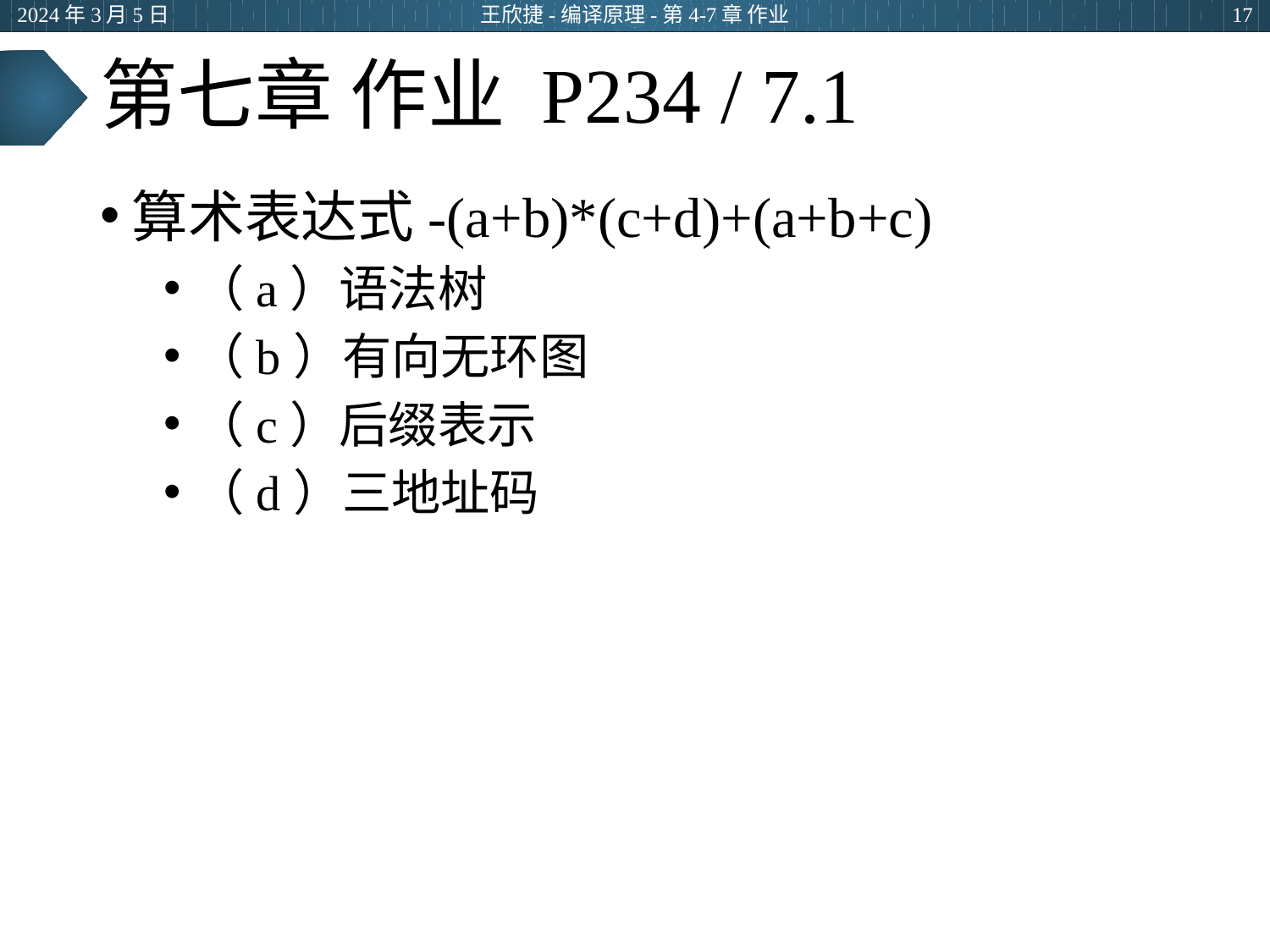

2024年3月5日
王欣捷-编译原理-第4-7章 作业
17
# 第七章 作业 P234 / 7.1
算术表达式-(a+b)*(c+d)+(a+b+c)
（a）语法树
（b）有向无环图
（c）后缀表示
（d）三地址码